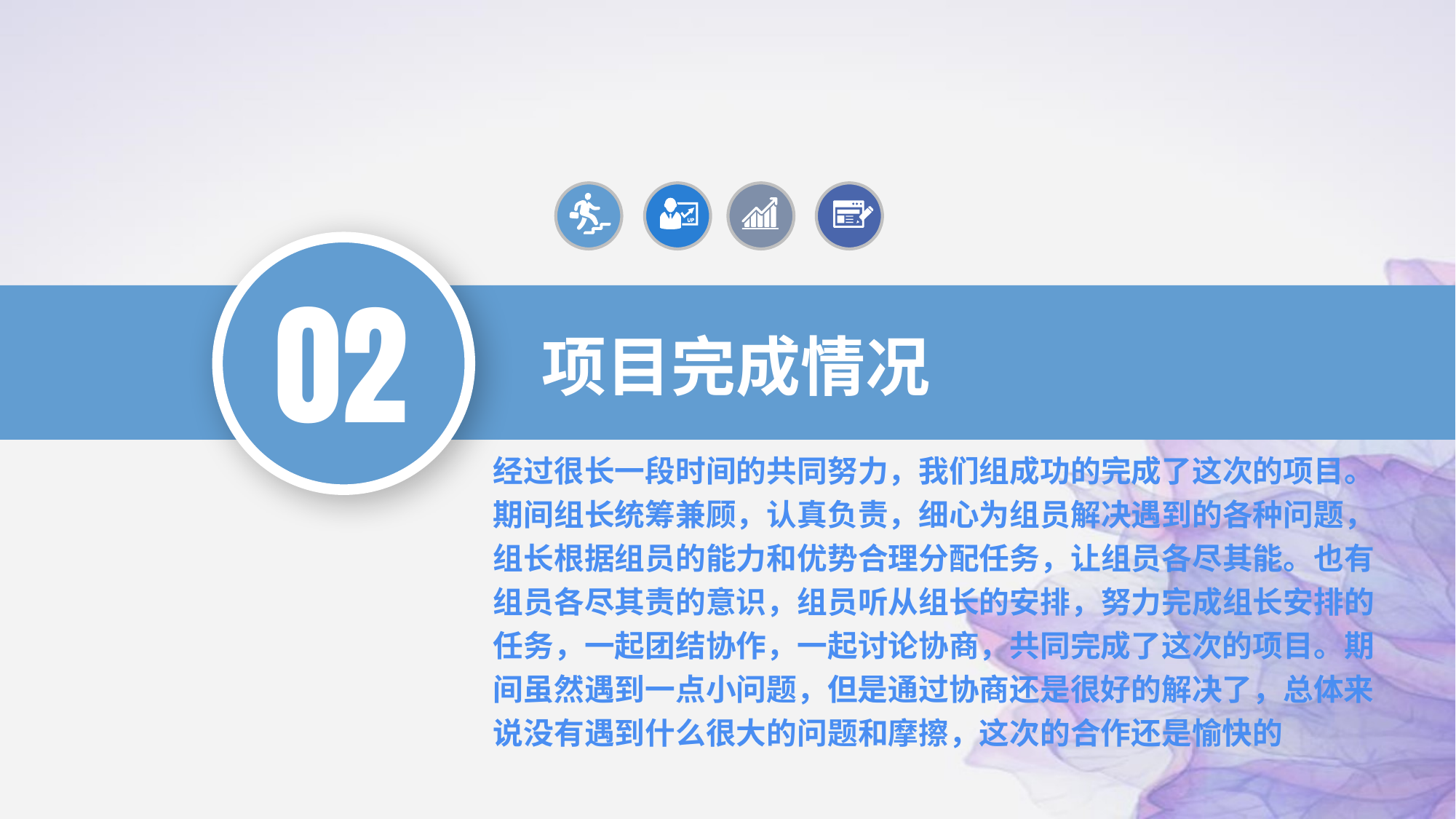

02

项目完成情况
经过很长一段时间的共同努力，我们组成功的完成了这次的项目。期间组长统筹兼顾，认真负责，细心为组员解决遇到的各种问题，组长根据组员的能力和优势合理分配任务，让组员各尽其能。也有组员各尽其责的意识，组员听从组长的安排，努力完成组长安排的任务，一起团结协作，一起讨论协商，共同完成了这次的项目。期间虽然遇到一点小问题，但是通过协商还是很好的解决了，总体来说没有遇到什么很大的问题和摩擦，这次的合作还是愉快的